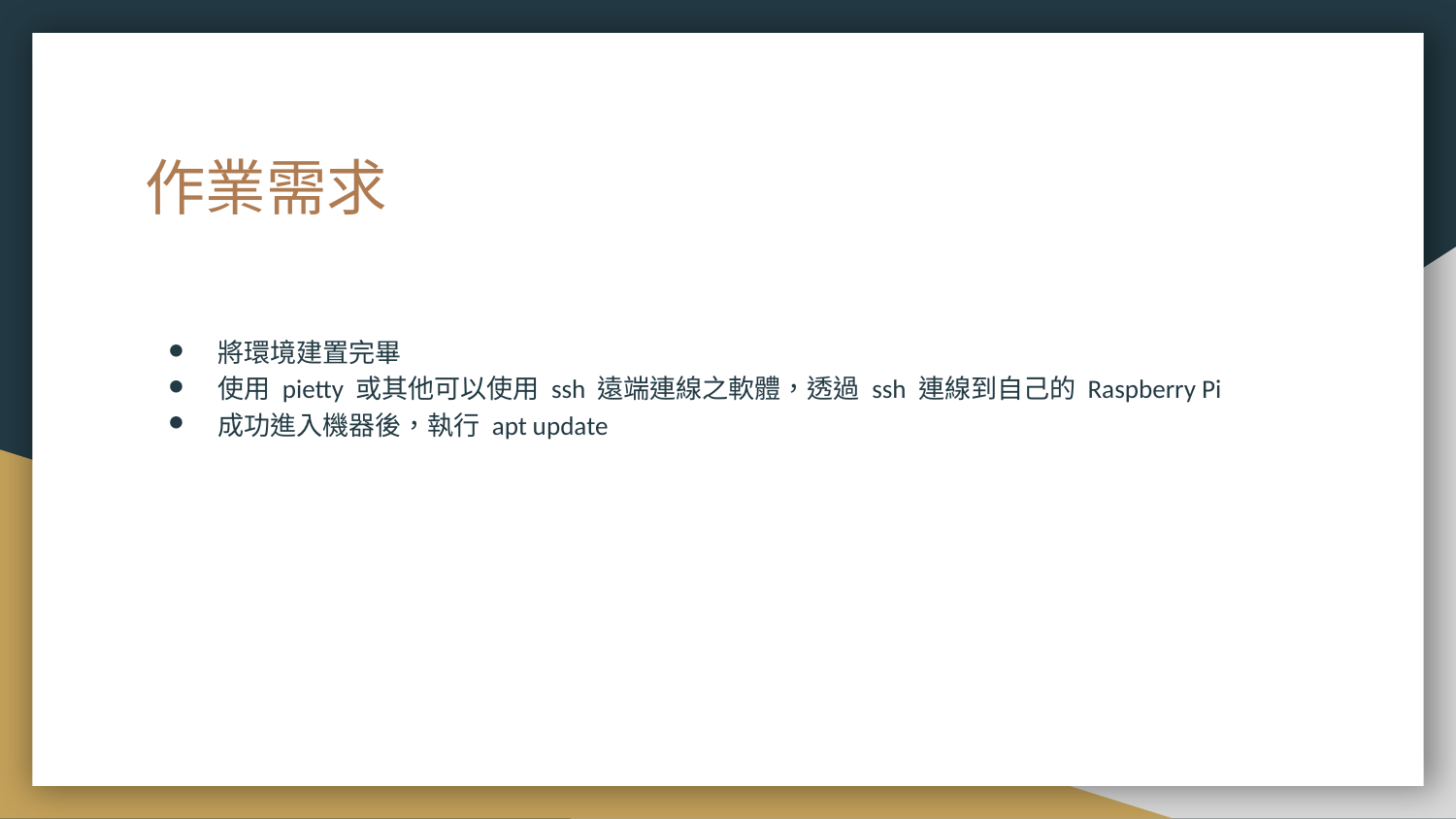

# 作業需求
將環境建置完畢
使用 pietty 或其他可以使用 ssh 遠端連線之軟體，透過 ssh 連線到自己的 Raspberry Pi
成功進入機器後，執行 apt update